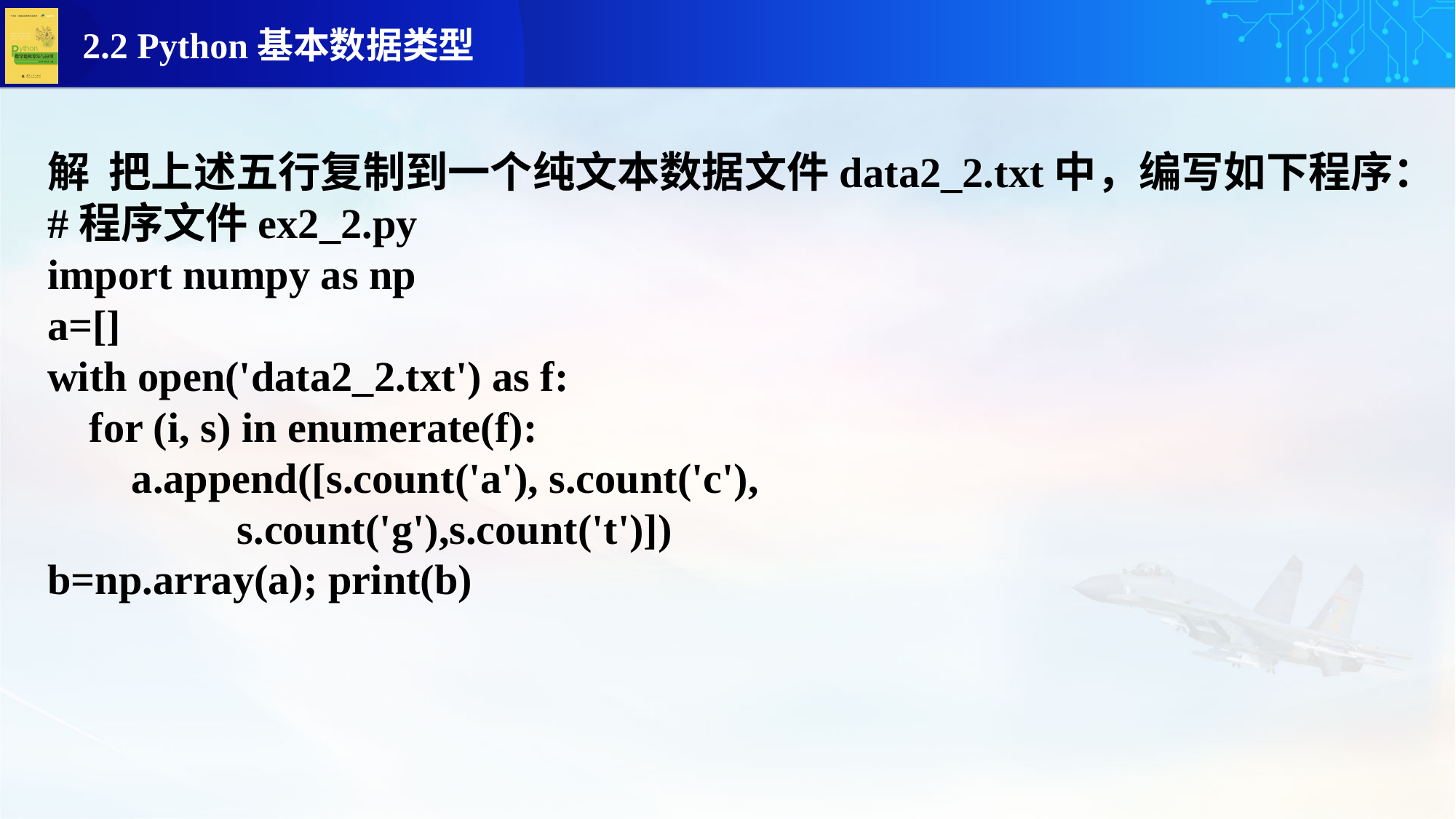

解  把上述五行复制到一个纯文本数据文件data2_2.txt中，编写如下程序：
#程序文件ex2_2.py
import numpy as np
a=[]
with open('data2_2.txt') as f:
    for (i, s) in enumerate(f):
        a.append([s.count('a'), s.count('c'),
                  s.count('g'),s.count('t')])
b=np.array(a); print(b)